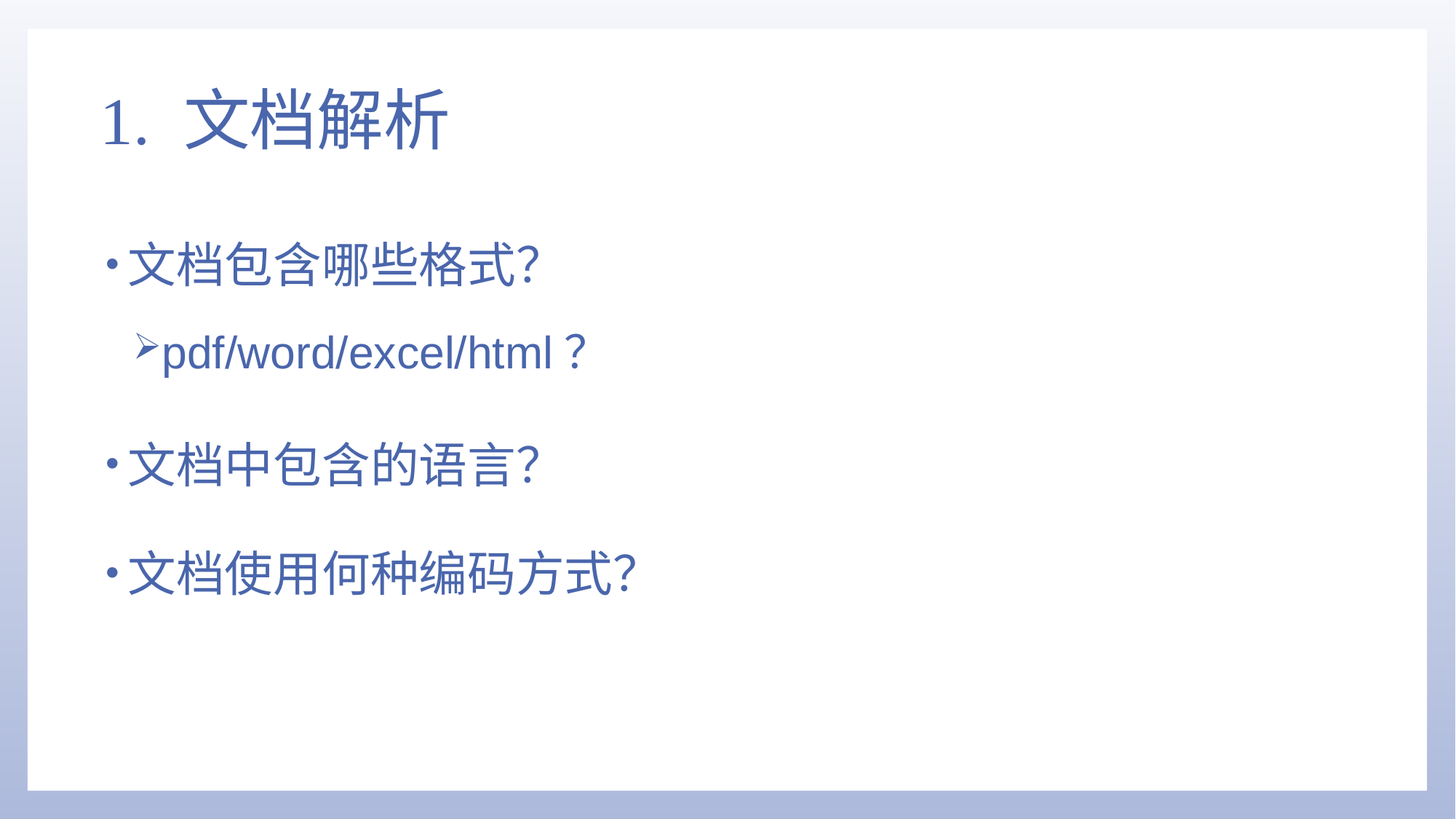

# 1. 文档解析
文档包含哪些格式？
pdf/word/excel/html？
文档中包含的语言？
文档使用何种编码方式？